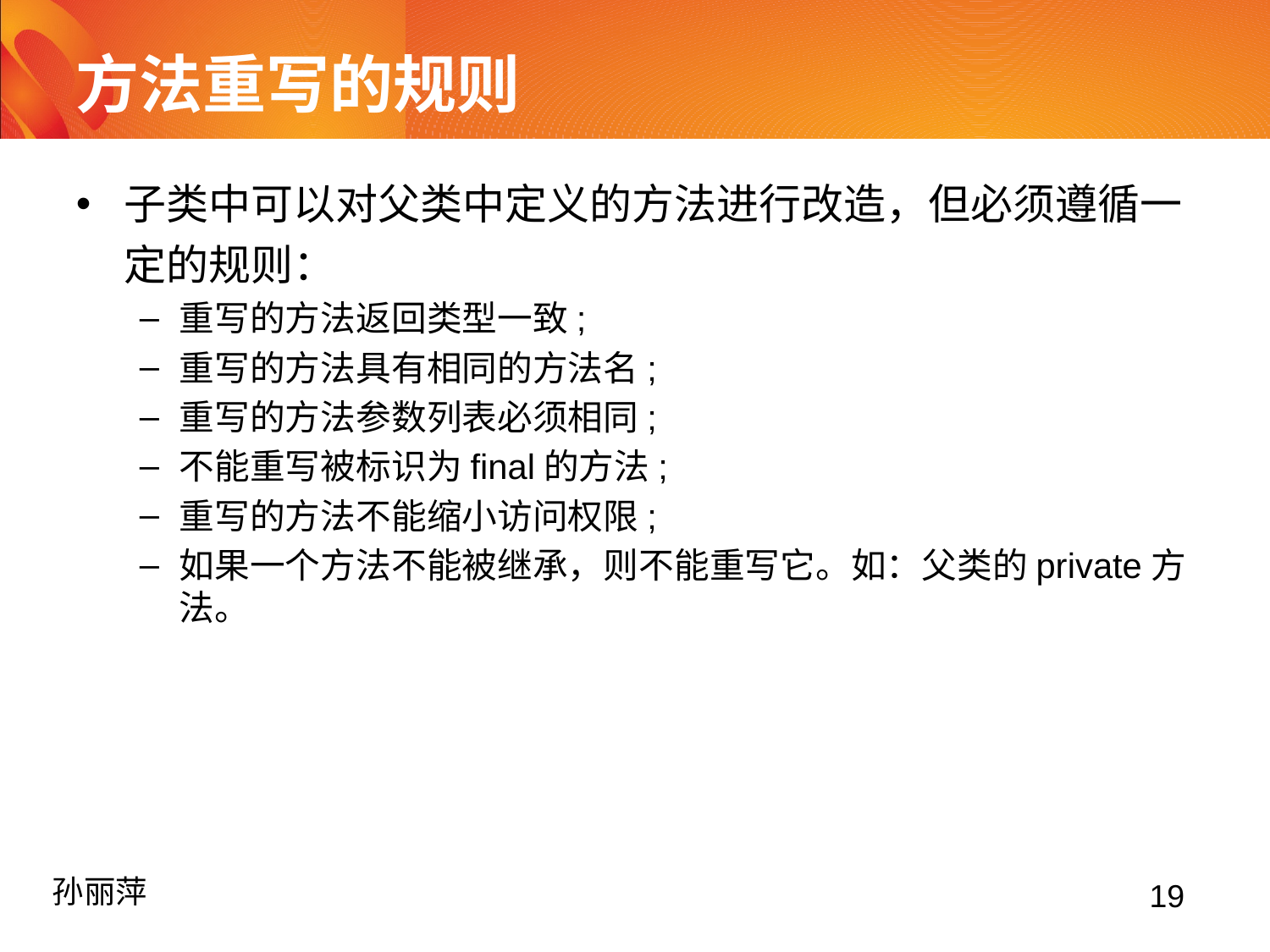

# 方法重写的规则
子类中可以对父类中定义的方法进行改造，但必须遵循一定的规则：
重写的方法返回类型一致;
重写的方法具有相同的方法名;
重写的方法参数列表必须相同;
不能重写被标识为final的方法;
重写的方法不能缩小访问权限;
如果一个方法不能被继承，则不能重写它。如：父类的private方法。